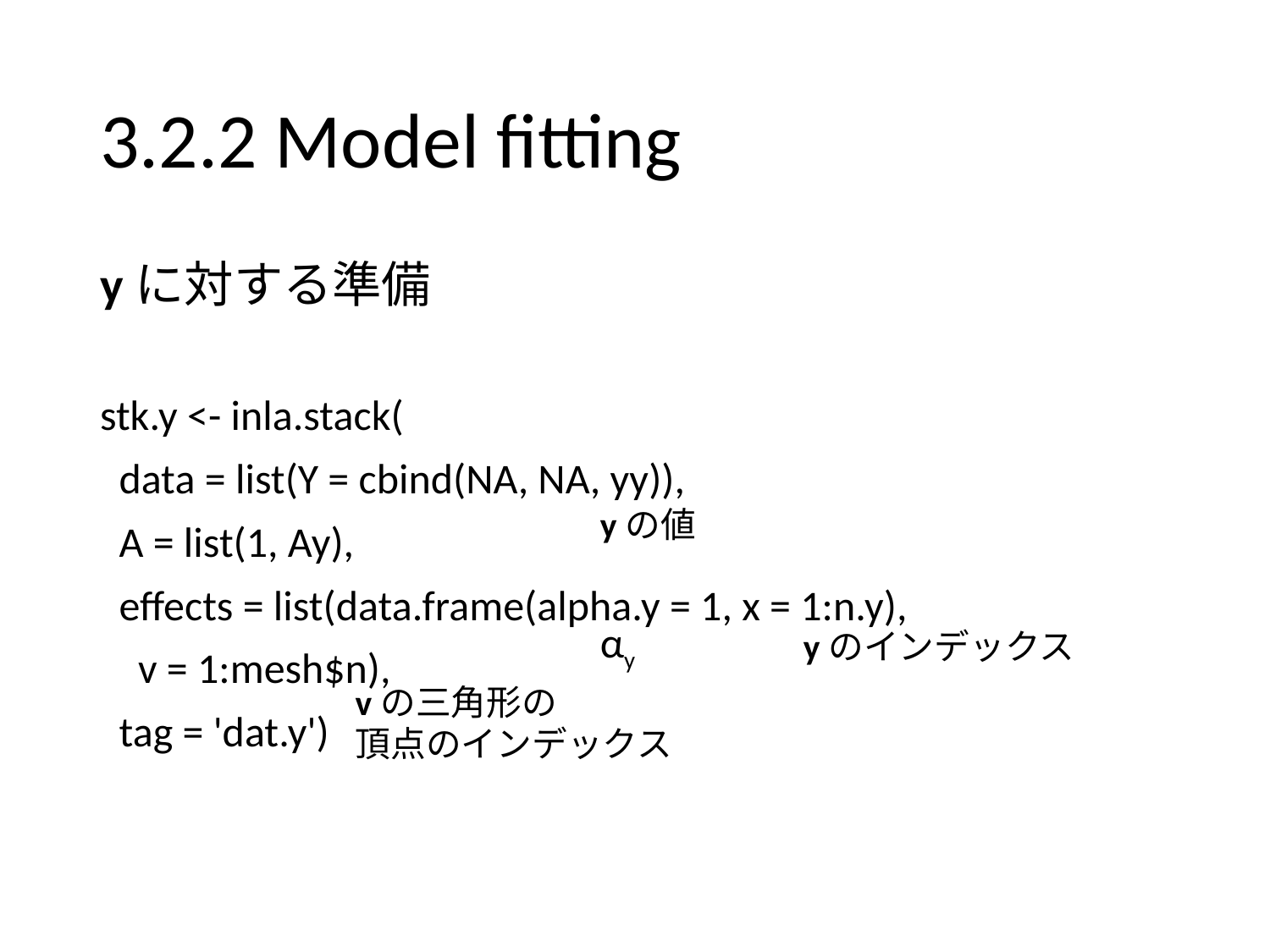

# 3.2.2 Model fitting
yに対する準備

stk.y <- inla.stack(
  data = list(Y = cbind(NA, NA, yy)),
  A = list(1, Ay),
  effects = list(data.frame(alpha.y = 1, x = 1:n.y),
    v = 1:mesh$n),
  tag = 'dat.y')
yの値
αy
yのインデックス
vの三角形の
頂点のインデックス